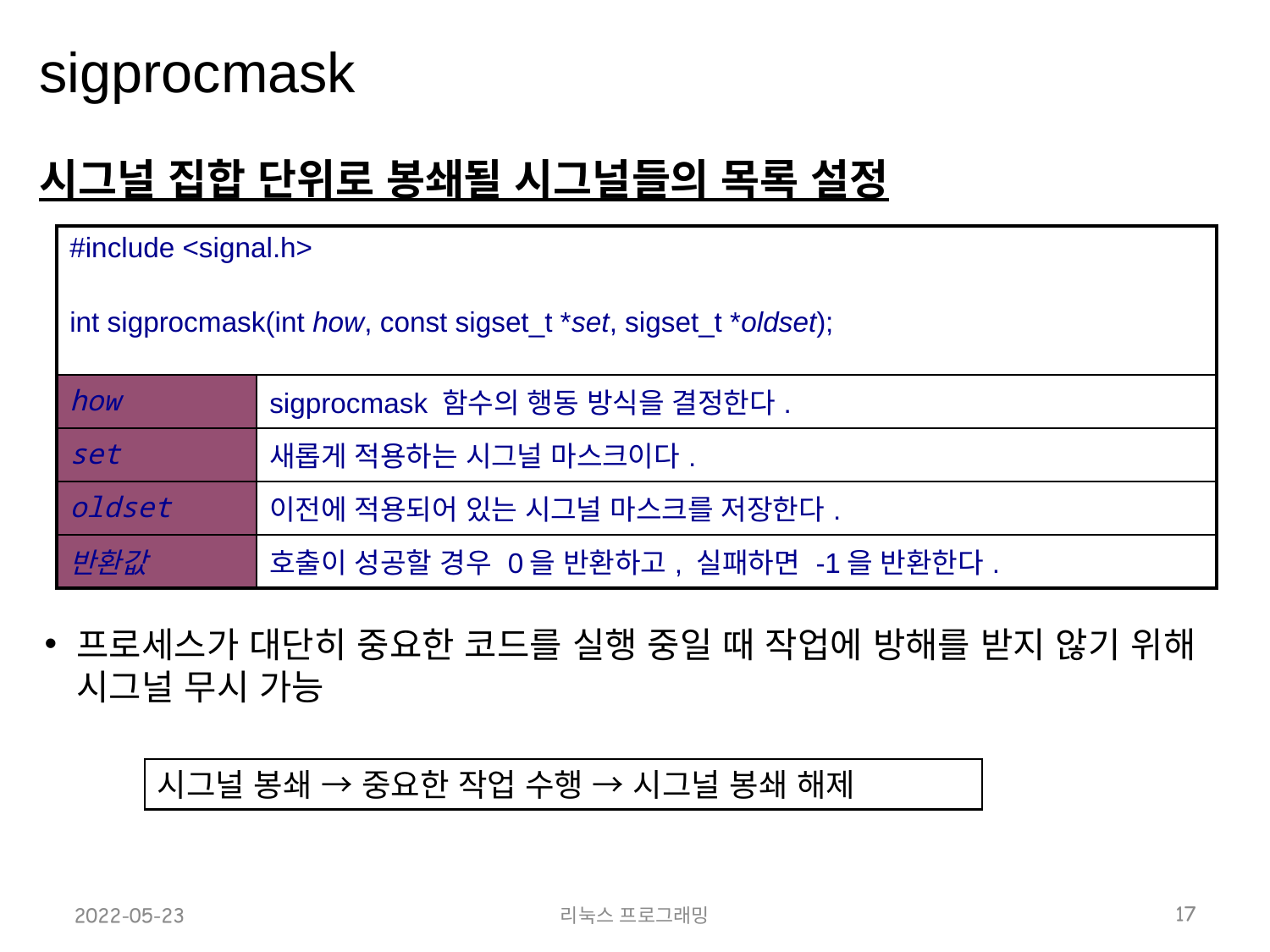

# sigprocmask
시그널 집합 단위로 봉쇄될 시그널들의 목록 설정

프로세스가 대단히 중요한 코드를 실행 중일 때 작업에 방해를 받지 않기 위해 시그널 무시 가능

| #include <signal.h> int sigprocmask(int how, const sigset\_t \*set, sigset\_t \*oldset); |  |
| --- | --- |
| how | sigprocmask 함수의 행동 방식을 결정한다. |
| set | 새롭게 적용하는 시그널 마스크이다. |
| oldset | 이전에 적용되어 있는 시그널 마스크를 저장한다. |
| 반환값 | 호출이 성공할 경우 0을 반환하고, 실패하면 -1을 반환한다. |
시그널 봉쇄 → 중요한 작업 수행 → 시그널 봉쇄 해제
2022-05-23
리눅스 프로그래밍
17